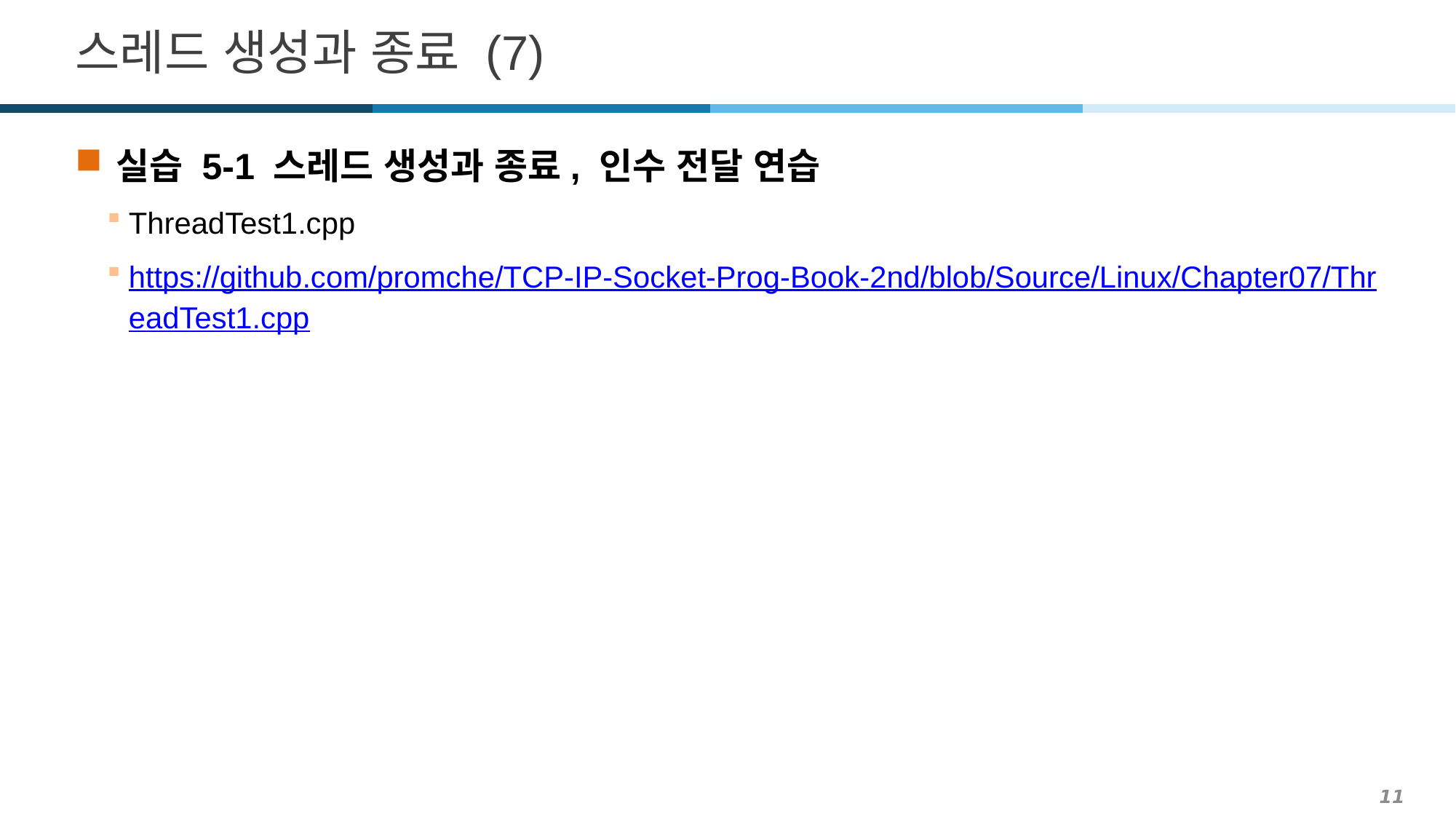

# 스레드 생성과 종료 (7)
실습 5-1 스레드 생성과 종료, 인수 전달 연습
ThreadTest1.cpp
https://github.com/promche/TCP-IP-Socket-Prog-Book-2nd/blob/Source/Linux/Chapter07/ThreadTest1.cpp